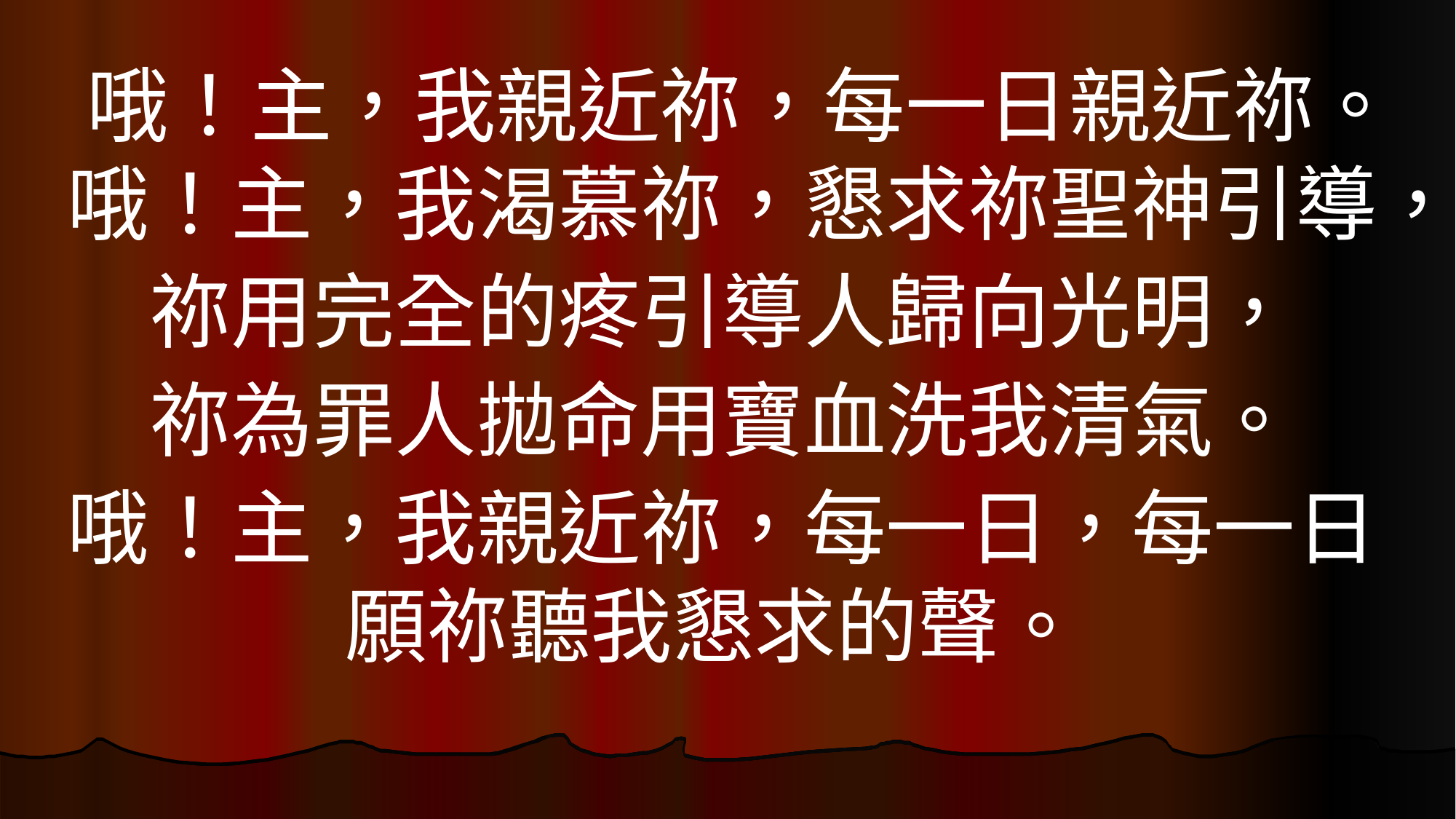

哦！主，我親近祢，每一日親近祢。哦！主，我渴慕祢，懇求祢聖神引導，
祢用完全的疼引導人歸向光明，
祢為罪人拋命用寶血洗我清氣。
哦！主，我親近祢，每一日，每一日願祢聽我懇求的聲。